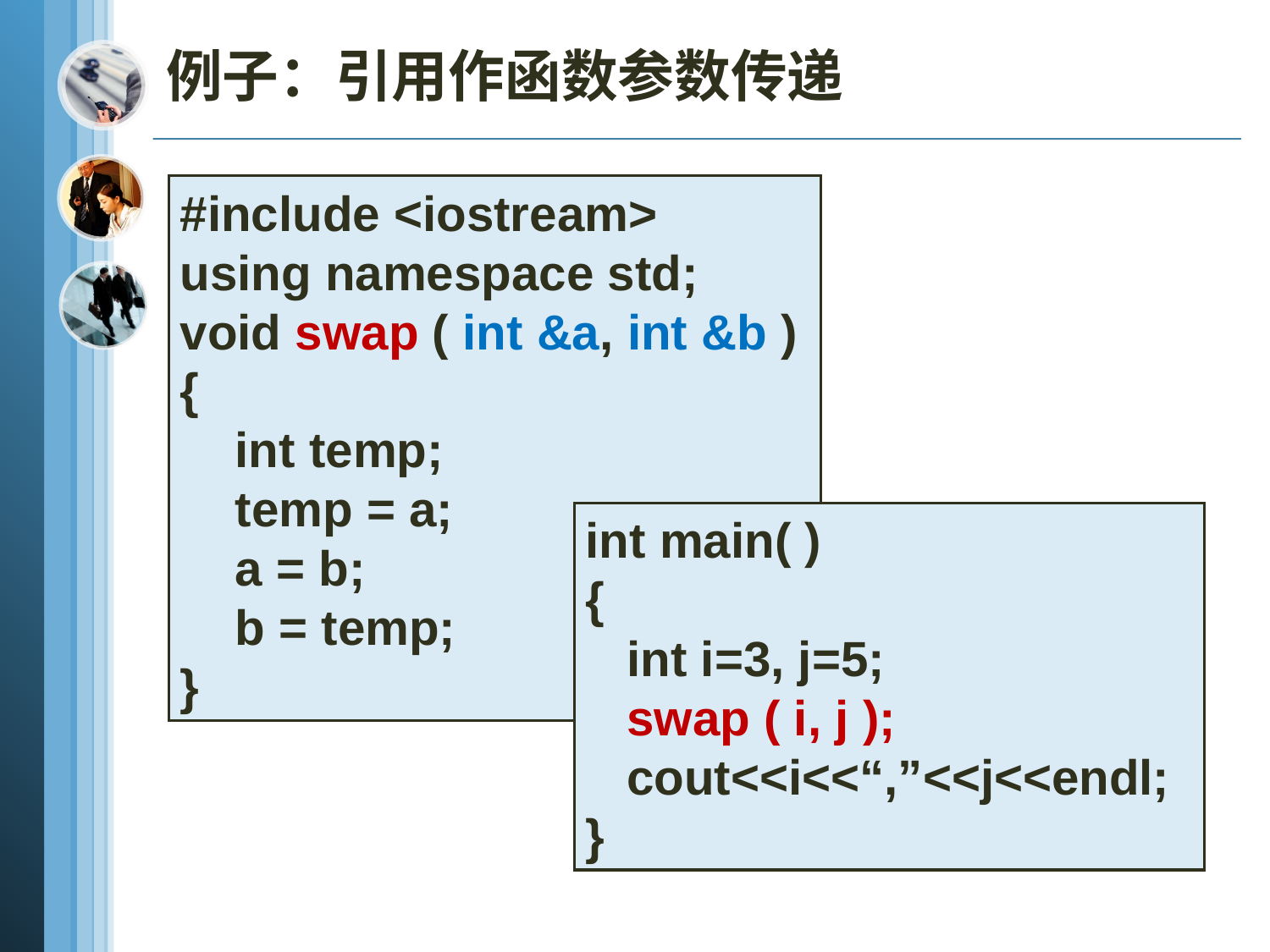

# 例子：引用作函数参数传递

#include <iostream>
using namespace std;
void swap ( int &a, int &b )
{
    int temp;
    temp = a;
    a = b;
    b = temp;
}
int main( )
{
   int i=3, j=5;
   swap ( i, j );
   cout<<i<<“,”<<j<<endl;
}